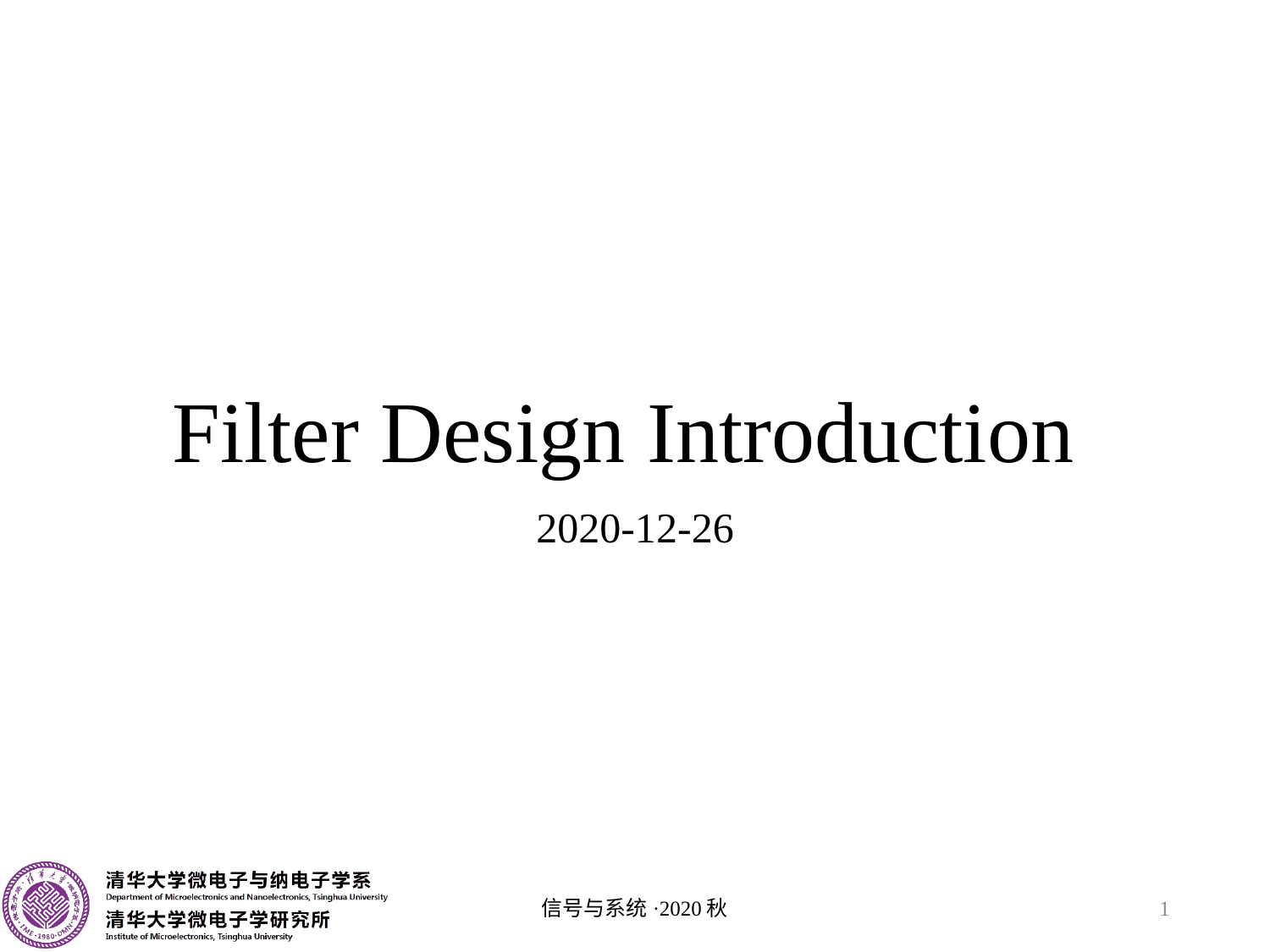

# Filter Design Introduction
2020-12-26
信号与系统·2020秋
1